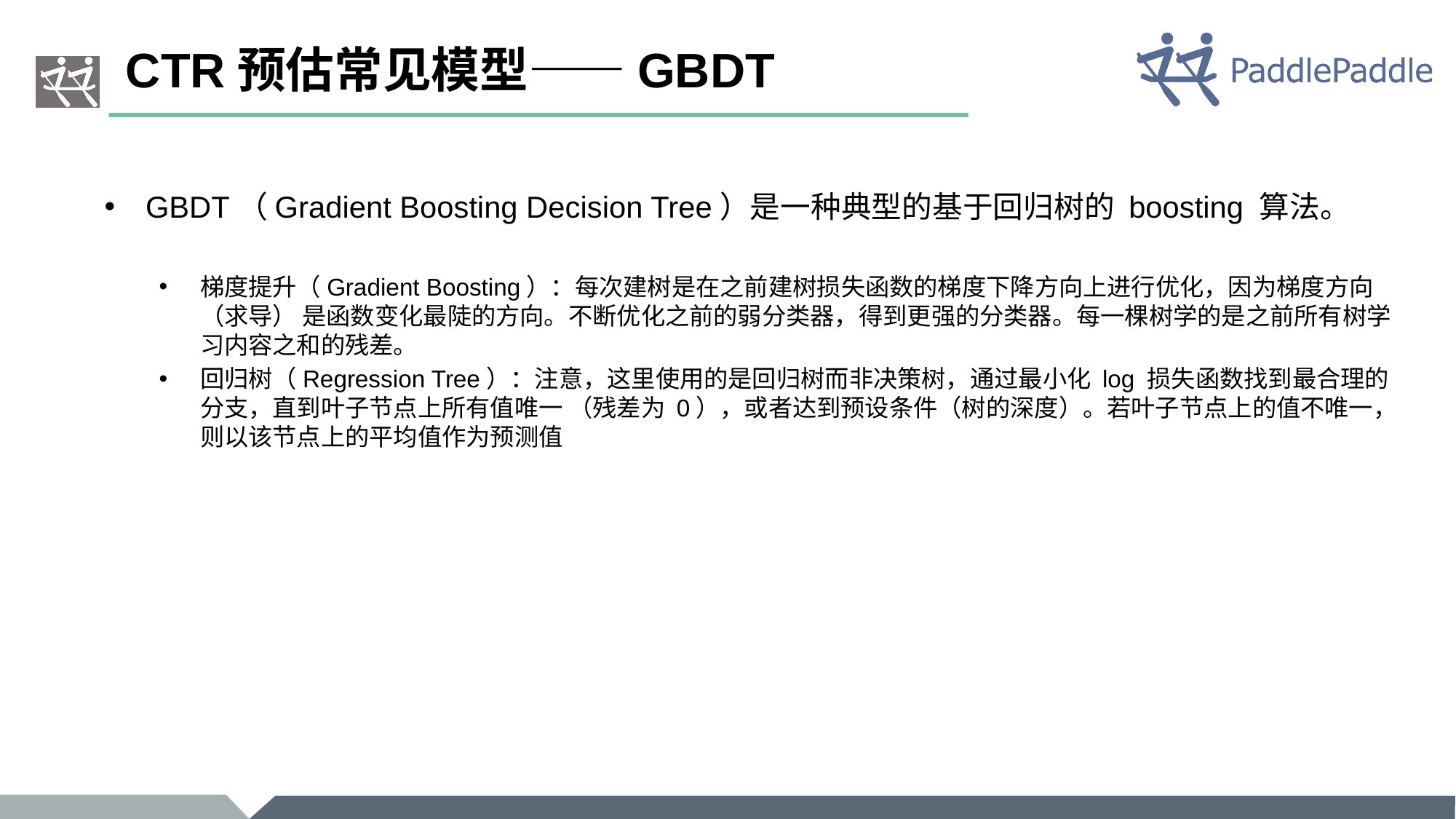

# CTR预估常见模型——GBDT
GBDT（Gradient Boosting Decision Tree）是一种典型的基于回归树的 boosting 算法。

梯度提升（Gradient Boosting）：每次建树是在之前建树损失函数的梯度下降方向上进行优化，因为梯度方向（求导） 是函数变化最陡的方向。不断优化之前的弱分类器，得到更强的分类器。每一棵树学的是之前所有树学习内容之和的残差。
回归树（Regression Tree）：注意，这里使用的是回归树而非决策树，通过最小化 log 损失函数找到最合理的分支，直到叶子节点上所有值唯一 （残差为 0），或者达到预设条件（树的深度）。若叶子节点上的值不唯一，则以该节点上的平均值作为预测值